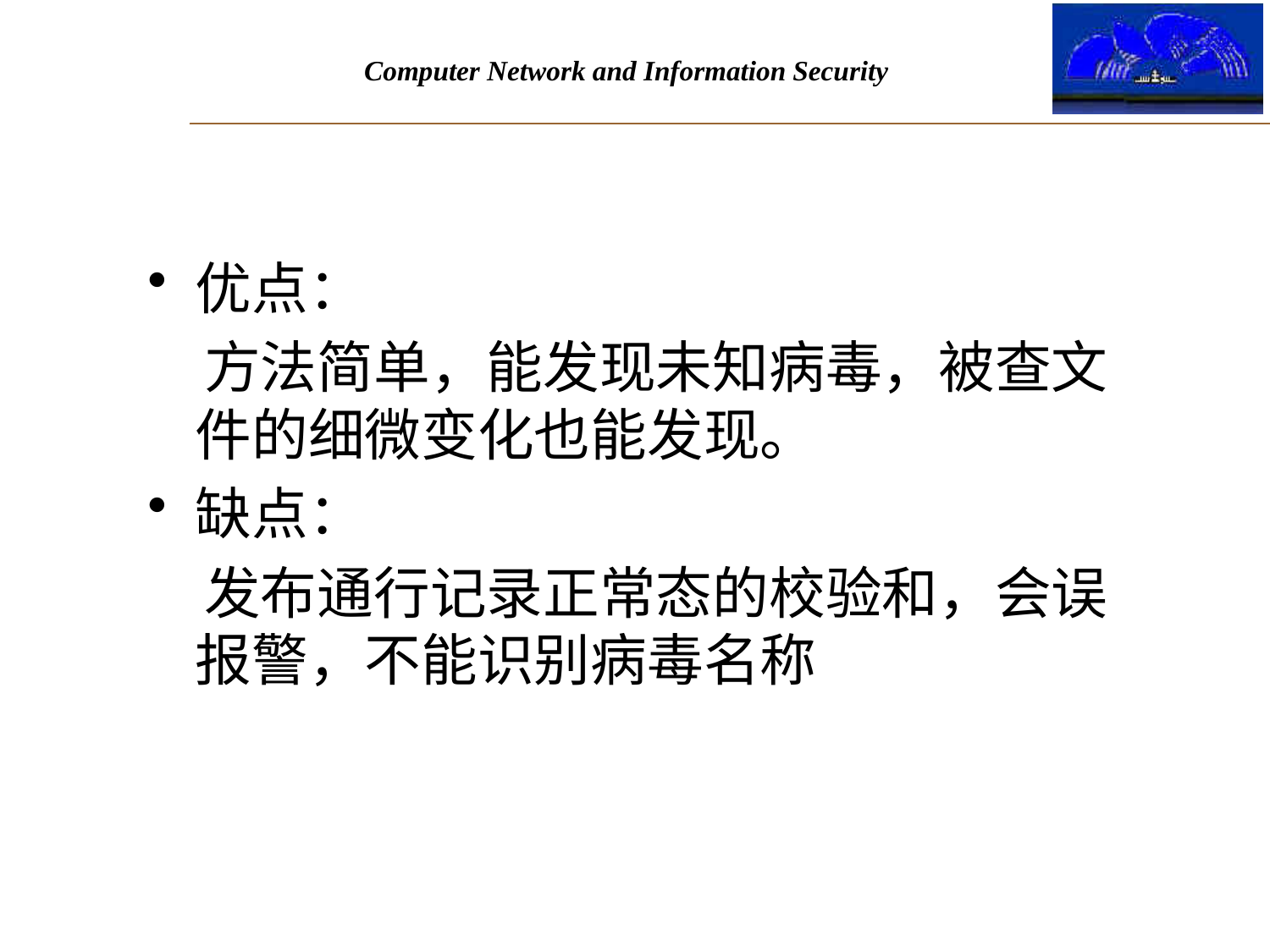

优点：
　方法简单，能发现未知病毒，被查文件的细微变化也能发现。
缺点：
　发布通行记录正常态的校验和，会误报警，不能识别病毒名称